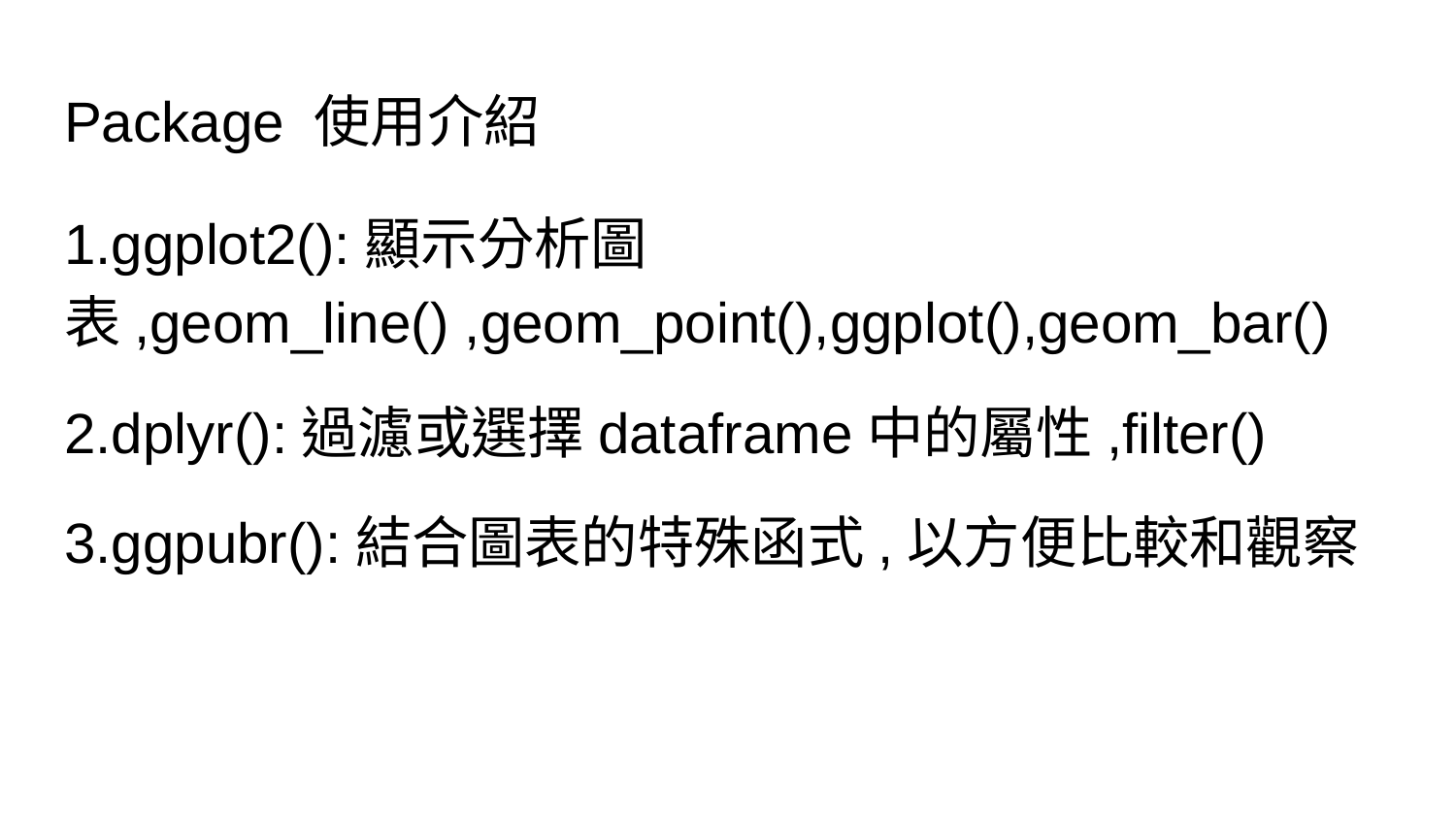

# Package 使用介紹
1.ggplot2():顯示分析圖表,geom_line() ,geom_point(),ggplot(),geom_bar()
2.dplyr():過濾或選擇dataframe中的屬性,filter()
3.ggpubr():結合圖表的特殊函式,以方便比較和觀察